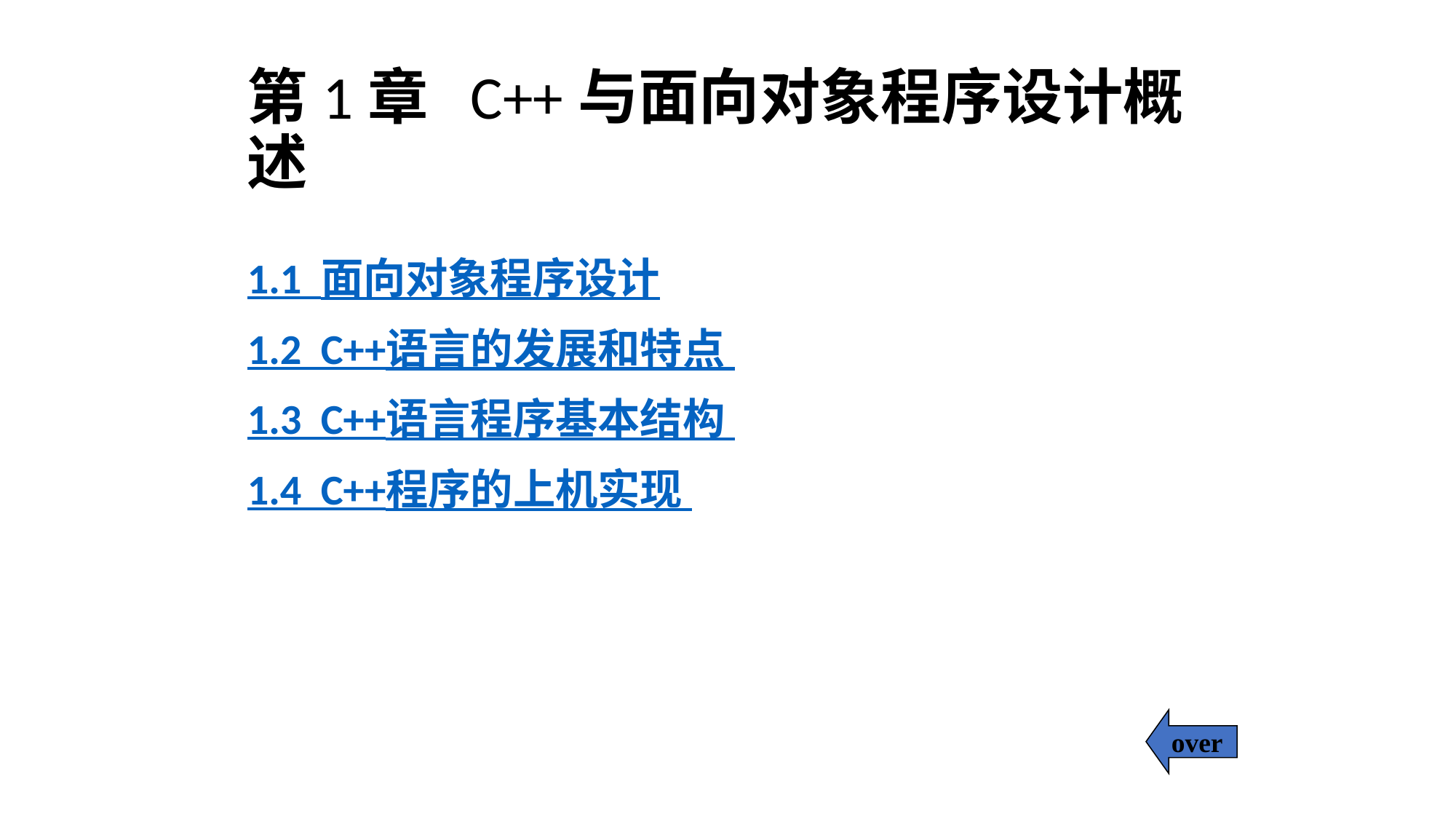

# 第1章  C++与面向对象程序设计概述
1.1  面向对象程序设计
1.2  C++语言的发展和特点
1.3  C++语言程序基本结构
1.4  C++程序的上机实现
over